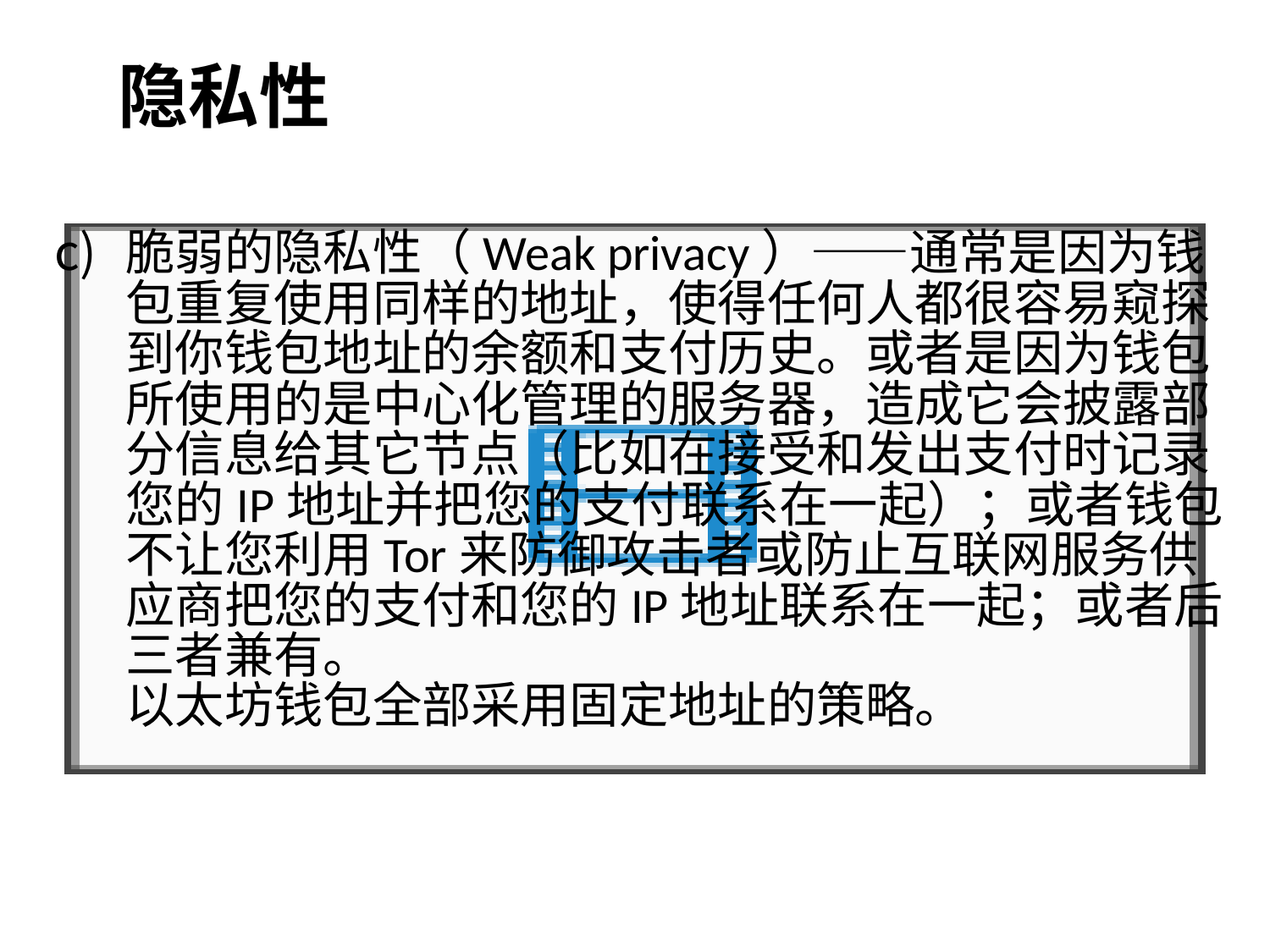

# 隐私性
脆弱的隐私性（Weak privacy）——通常是因为钱包重复使用同样的地址，使得任何人都很容易窥探到你钱包地址的余额和支付历史。或者是因为钱包所使用的是中心化管理的服务器，造成它会披露部分信息给其它节点（比如在接受和发出支付时记录您的IP地址并把您的支付联系在一起）；或者钱包不让您利用Tor来防御攻击者或防止互联网服务供应商把您的支付和您的IP地址联系在一起；或者后三者兼有。
以太坊钱包全部采用固定地址的策略。